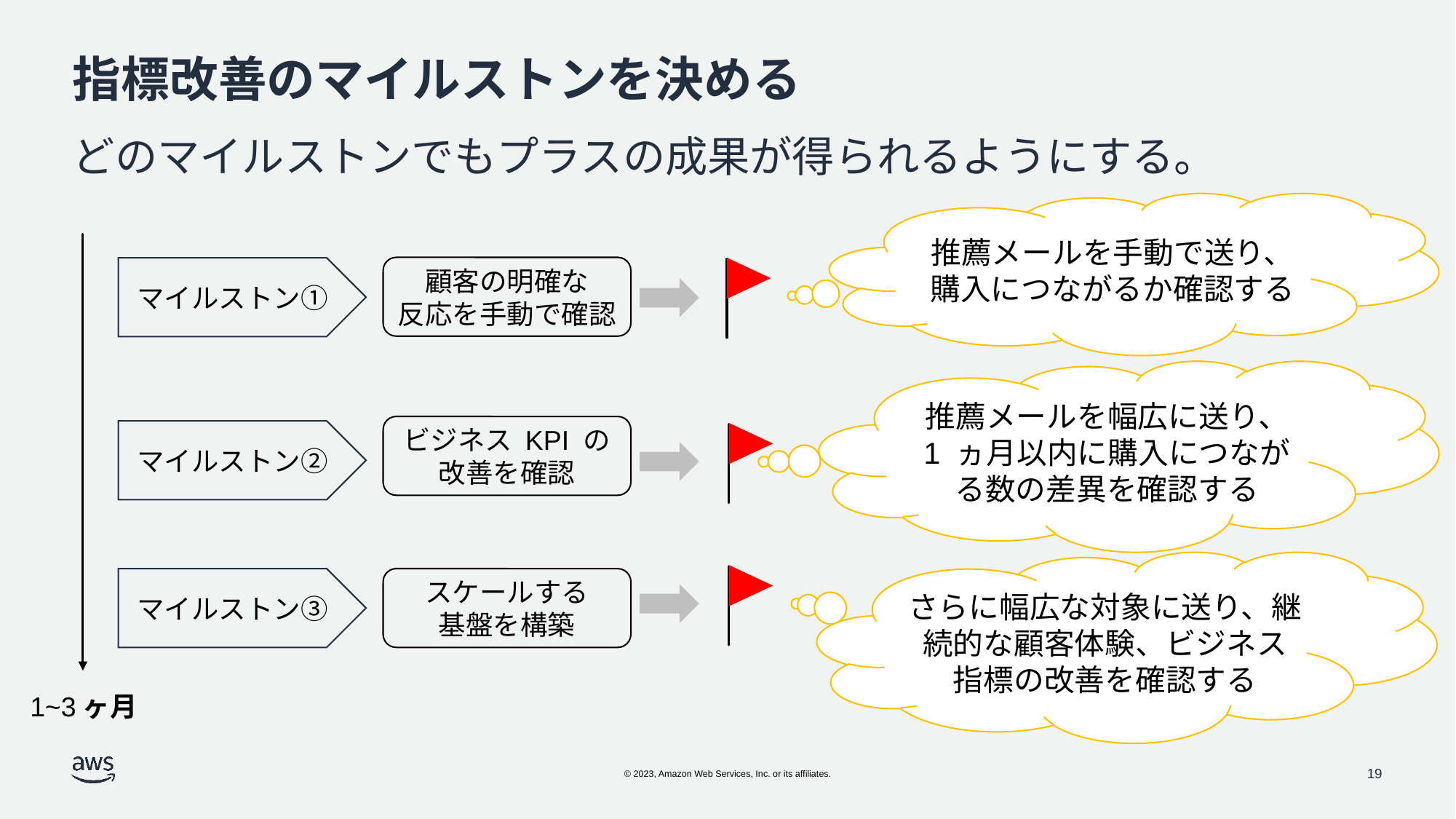

# 指標改善のマイルストンを決める
どのマイルストンでもプラスの成果が得られるようにする。
推薦メールを手動で送り、購入につながるか確認する
顧客の明確な
反応を手動で確認

マイルストン①

推薦メールを幅広に送り、 1 ヵ月以内に購入につながる数の差異を確認する
ビジネス KPI の
改善を確認
マイルストン②

さらに幅広な対象に送り、継続的な顧客体験、ビジネス指標の改善を確認する

マイルストン③
スケールする
基盤を構築

1~3ヶ月
19